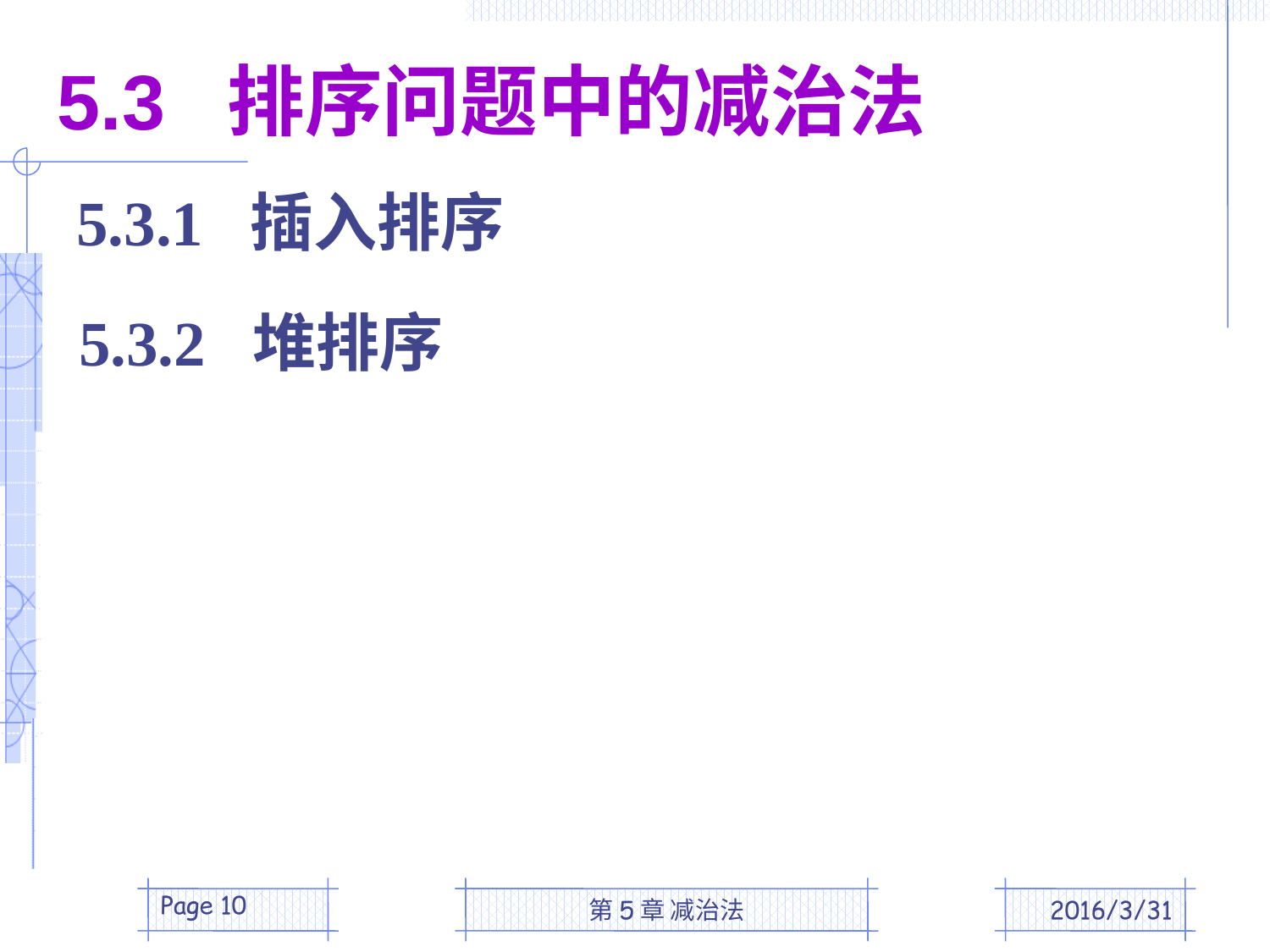

5.3  排序问题中的减治法
5.3.1  插入排序
5.3.2  堆排序
Page 10
第5章 减治法
2016/3/31